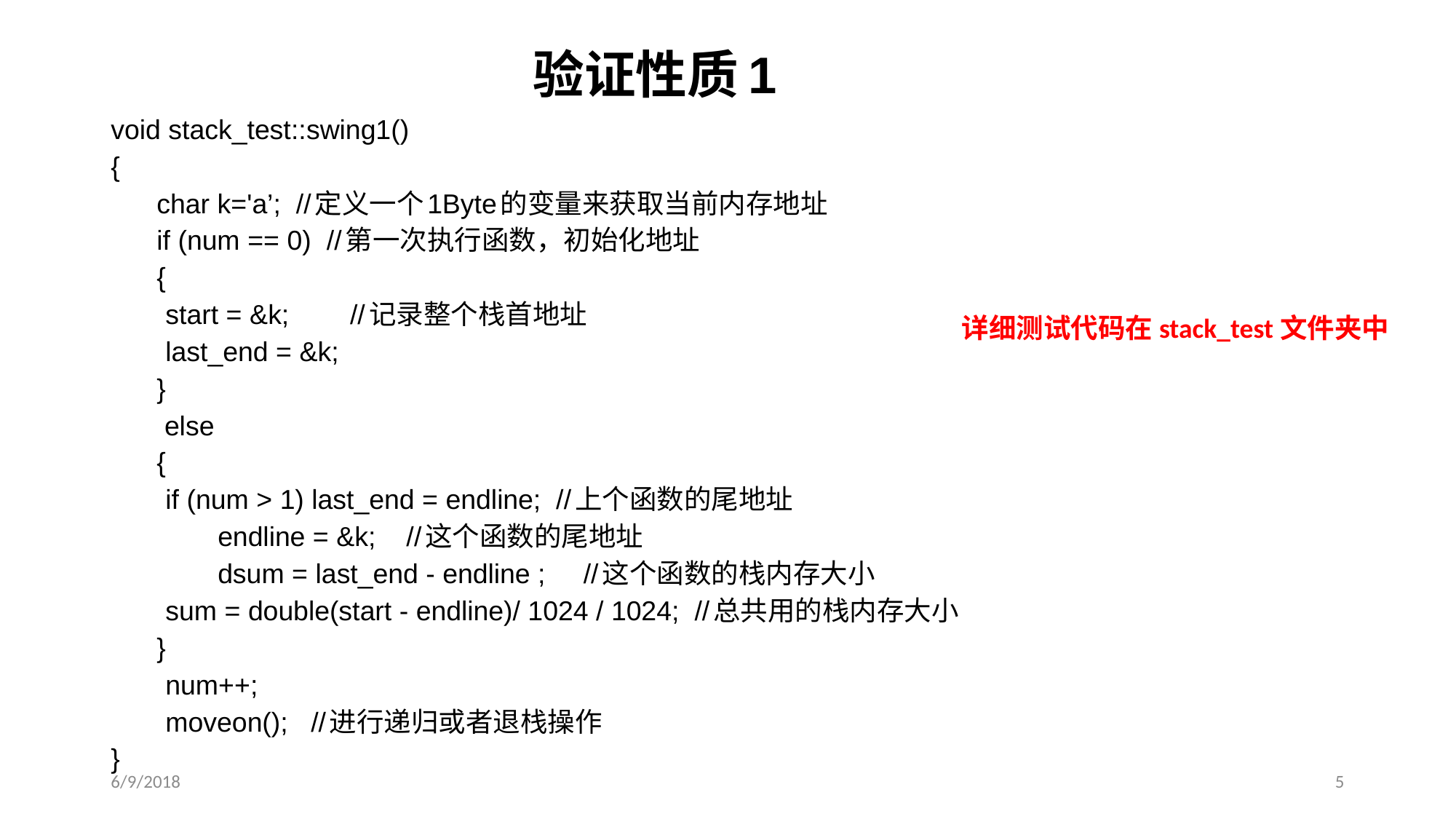

# 验证性质1
void stack_test::swing1()
{
      char k='a’;  //定义一个1Byte的变量来获取当前内存地址
      if (num == 0)  //第一次执行函数，初始化地址
      {
	start = &k;        //记录整个栈首地址
	last_end = &k;
      }
       else
      {
	if (num > 1) last_end = endline;  //上个函数的尾地址
              endline = &k;    //这个函数的尾地址
              dsum = last_end - endline ;     //这个函数的栈内存大小
	sum = double(start - endline)/ 1024 / 1024;  //总共用的栈内存大小
      }
	num++;
	moveon();   //进行递归或者退栈操作
}

详细测试代码在stack_test文件夹中
6/9/2018
5